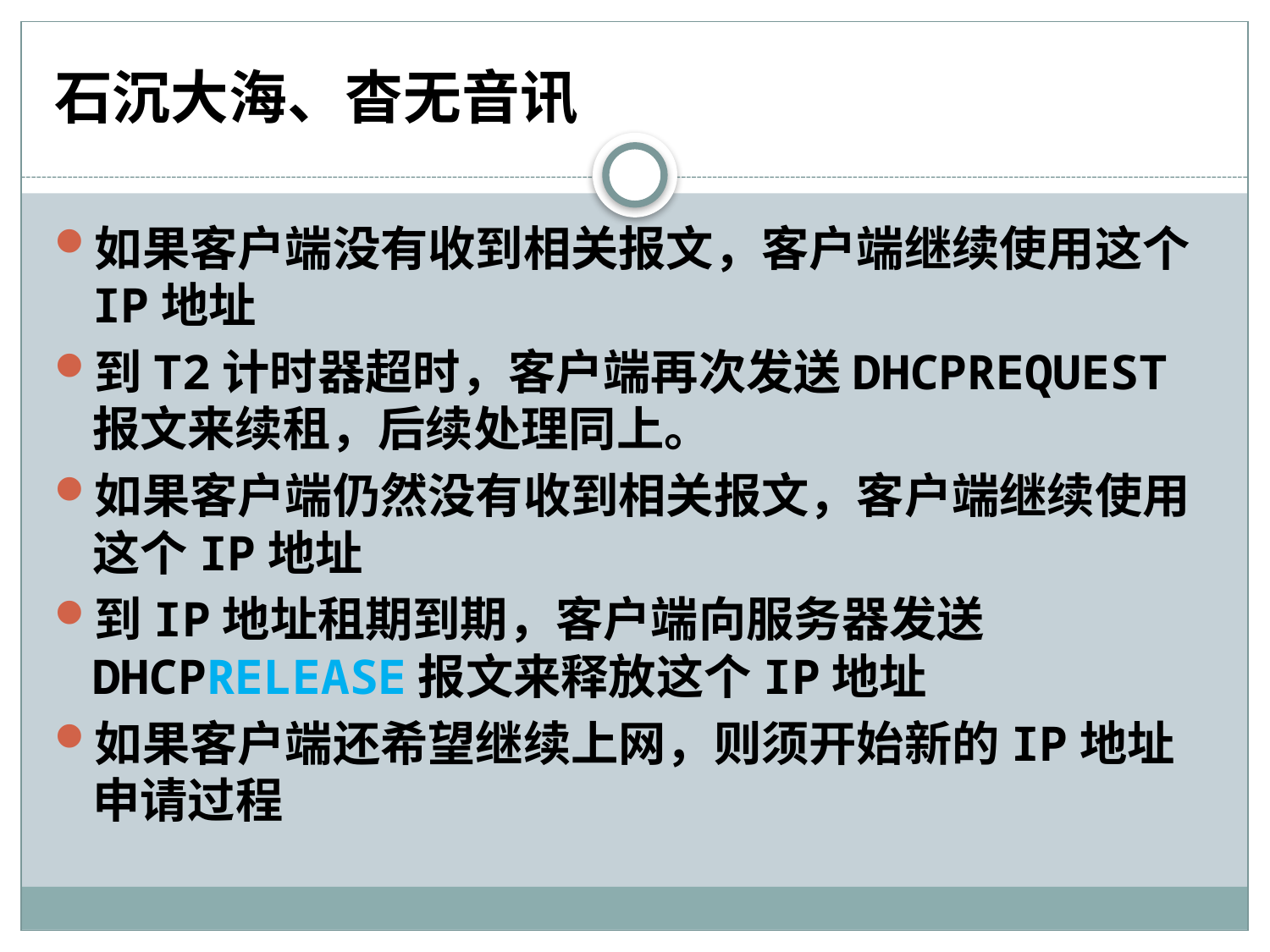

# 石沉大海、杳无音讯
如果客户端没有收到相关报文，客户端继续使用这个IP地址
到T2计时器超时，客户端再次发送DHCPREQUEST报文来续租，后续处理同上。
如果客户端仍然没有收到相关报文，客户端继续使用这个IP地址
到IP地址租期到期，客户端向服务器发送DHCPRELEASE报文来释放这个IP地址
如果客户端还希望继续上网，则须开始新的IP地址申请过程